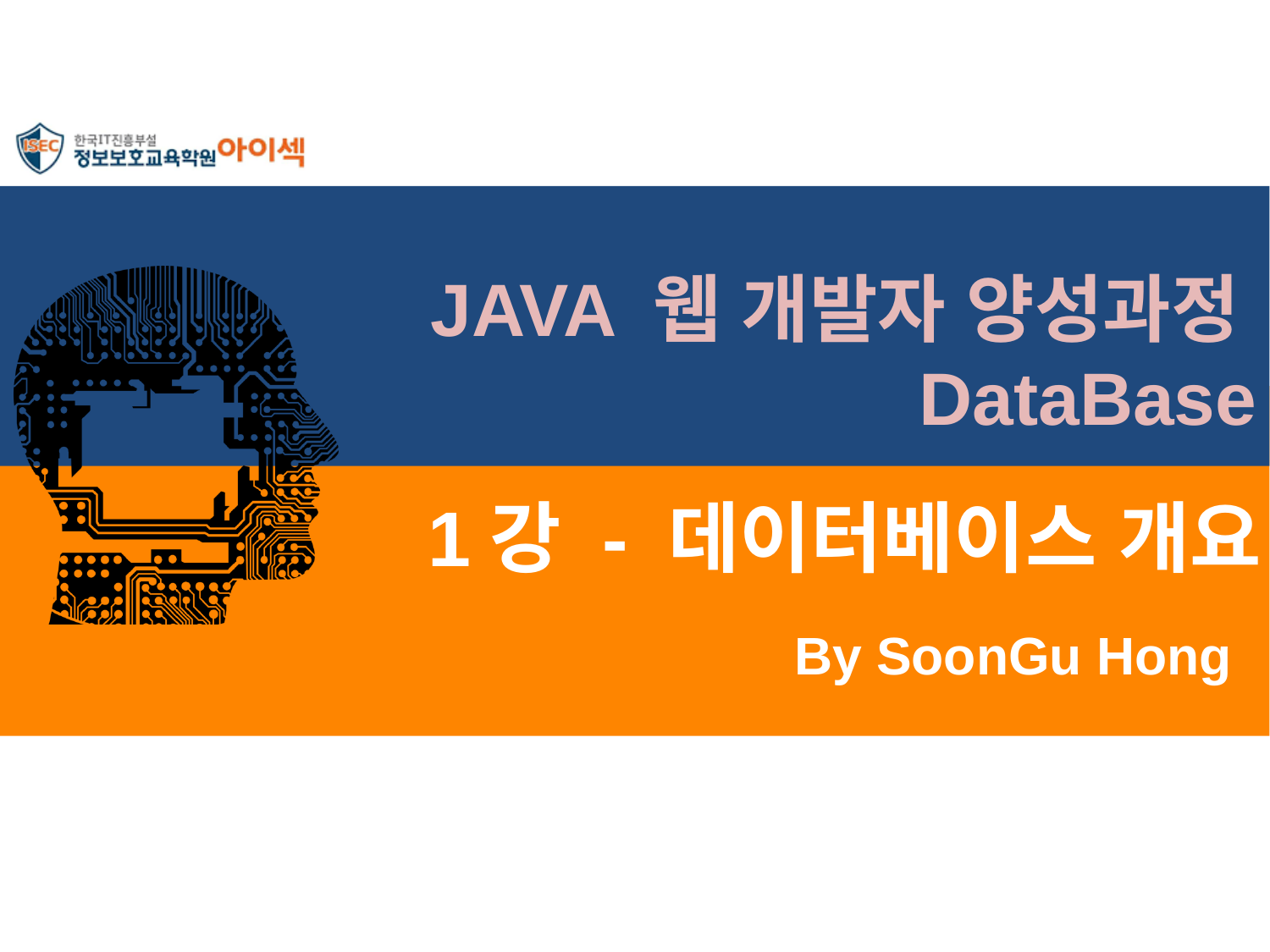

JAVA 웹 개발자 양성과정DataBase
# 1강 - 데이터베이스 개요
By SoonGu Hong